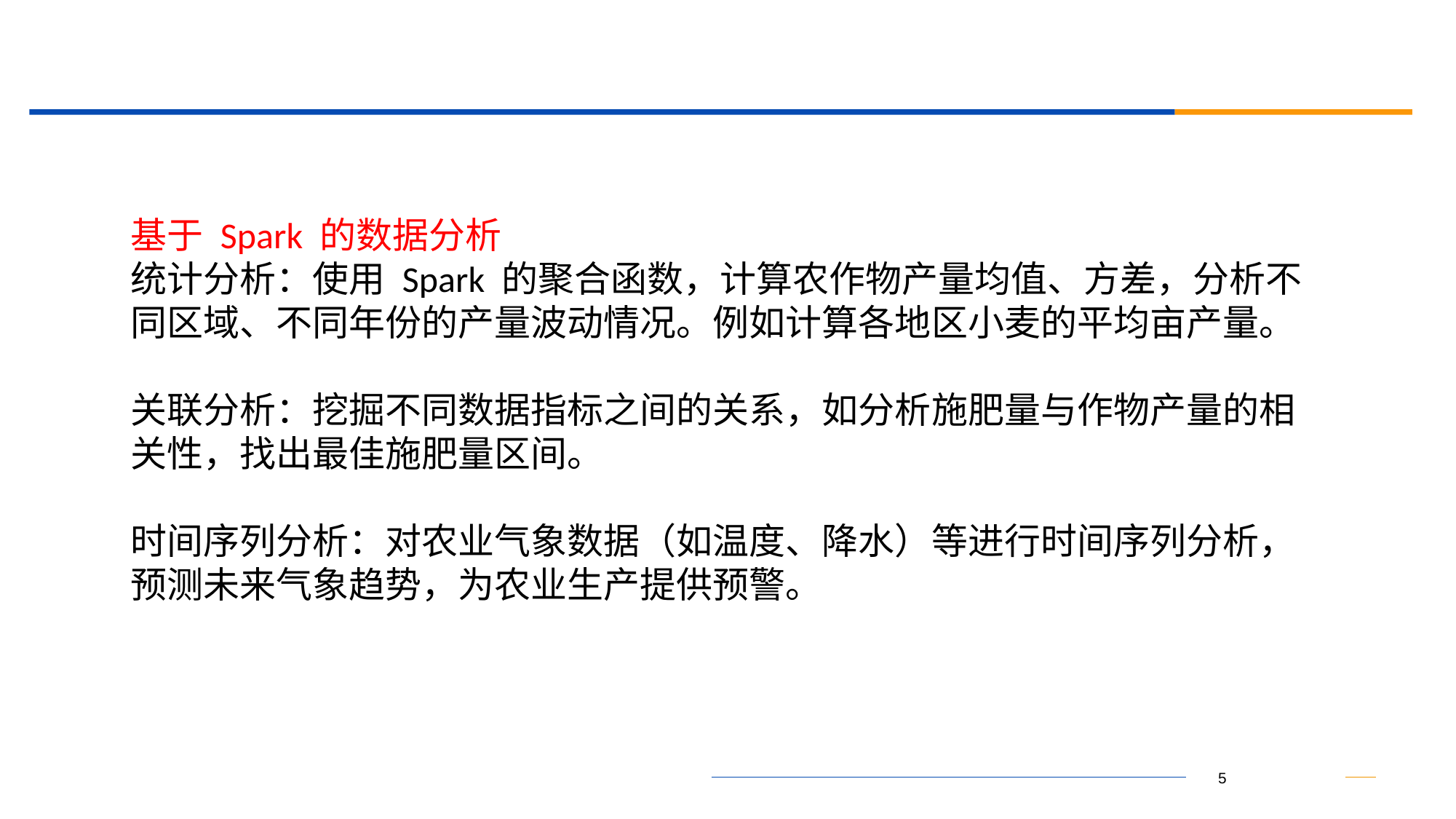

基于 Spark 的数据分析
统计分析：使用 Spark 的聚合函数，计算农作物产量均值、方差，分析不同区域、不同年份的产量波动情况。例如计算各地区小麦的平均亩产量。

关联分析：挖掘不同数据指标之间的关系，如分析施肥量与作物产量的相关性，找出最佳施肥量区间。

时间序列分析：对农业气象数据（如温度、降水）等进行时间序列分析，预测未来气象趋势，为农业生产提供预警。